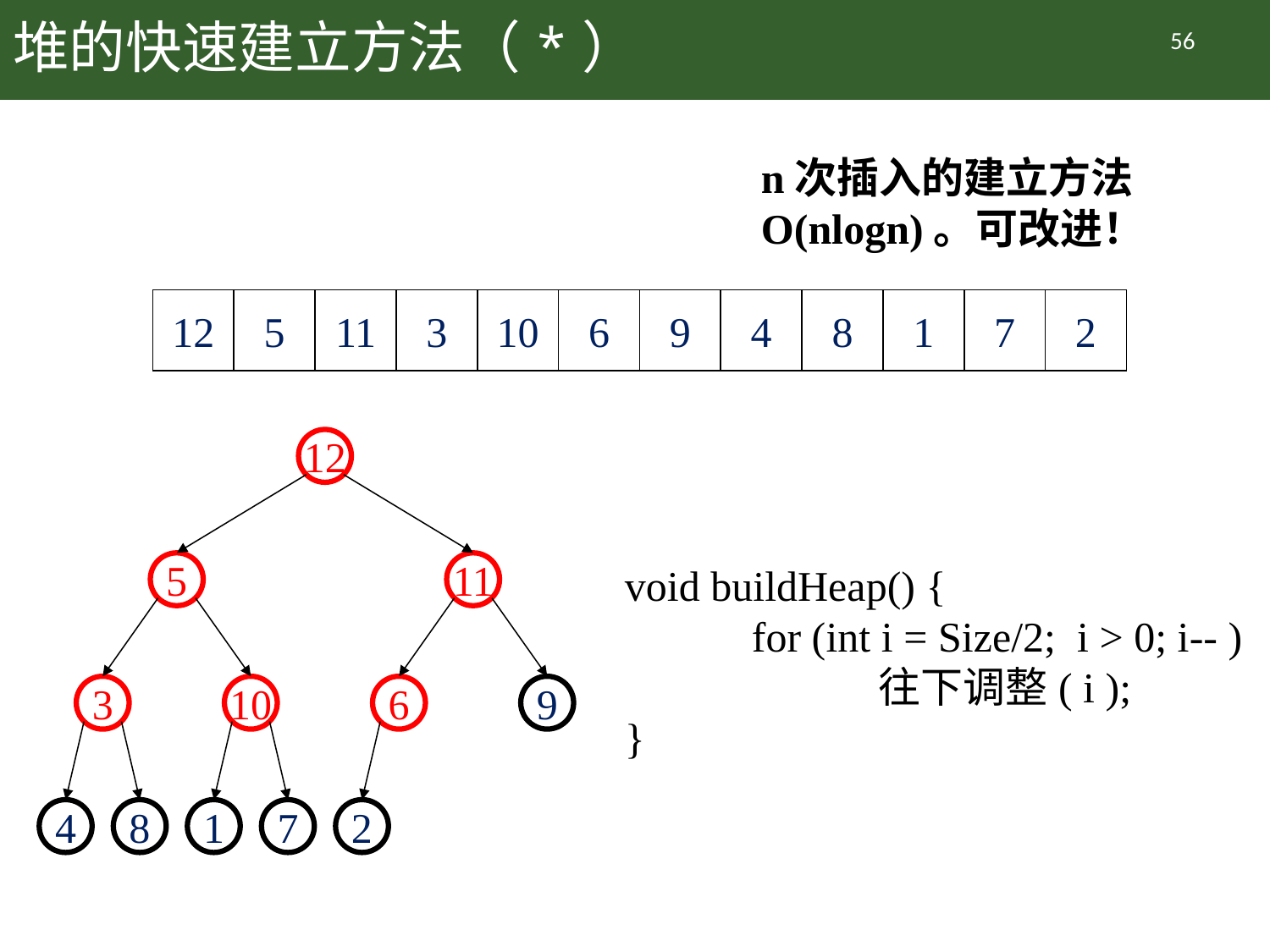

# 堆的快速建立方法（*）
56
n次插入的建立方法O(nlogn)。可改进！
12
5
11
3
10
6
9
4
8
1
7
2
12
5
11
3
10
6
9
4
8
1
7
2
void buildHeap() {
	for (int i = Size/2;  i > 0; i-- )
		往下调整( i );
}